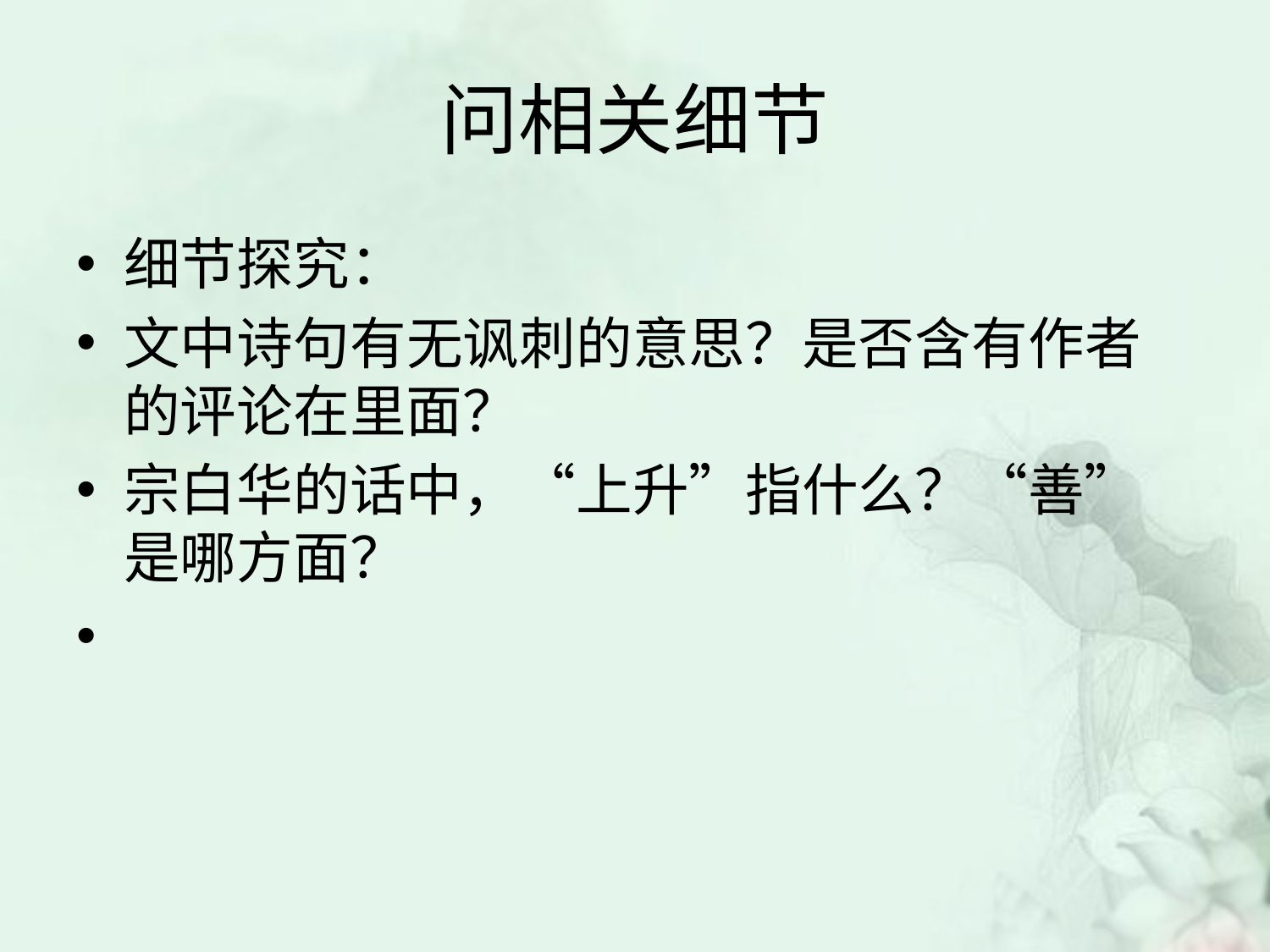

# 问相关细节
细节探究：
文中诗句有无讽刺的意思？是否含有作者的评论在里面？
宗白华的话中，“上升”指什么？“善”是哪方面？